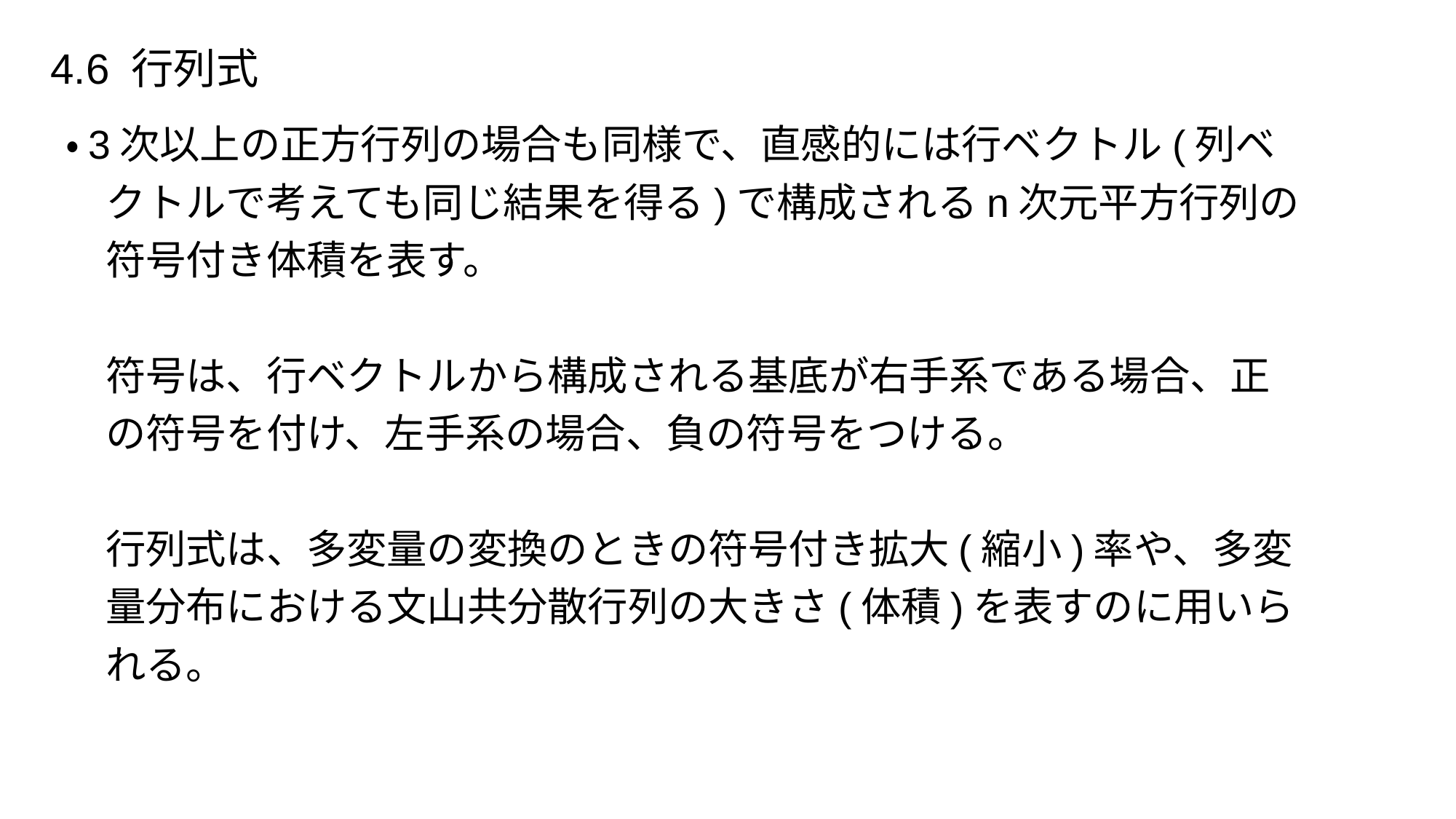

# 4.6 行列式
・3次以上の正方行列の場合も同様で、直感的には行ベクトル(列ベ
　クトルで考えても同じ結果を得る)で構成されるn次元平方行列の
　符号付き体積を表す。

　符号は、行ベクトルから構成される基底が右手系である場合、正
　の符号を付け、左手系の場合、負の符号をつける。

　行列式は、多変量の変換のときの符号付き拡大(縮小)率や、多変
　量分布における文山共分散行列の大きさ(体積)を表すのに用いら
　れる。